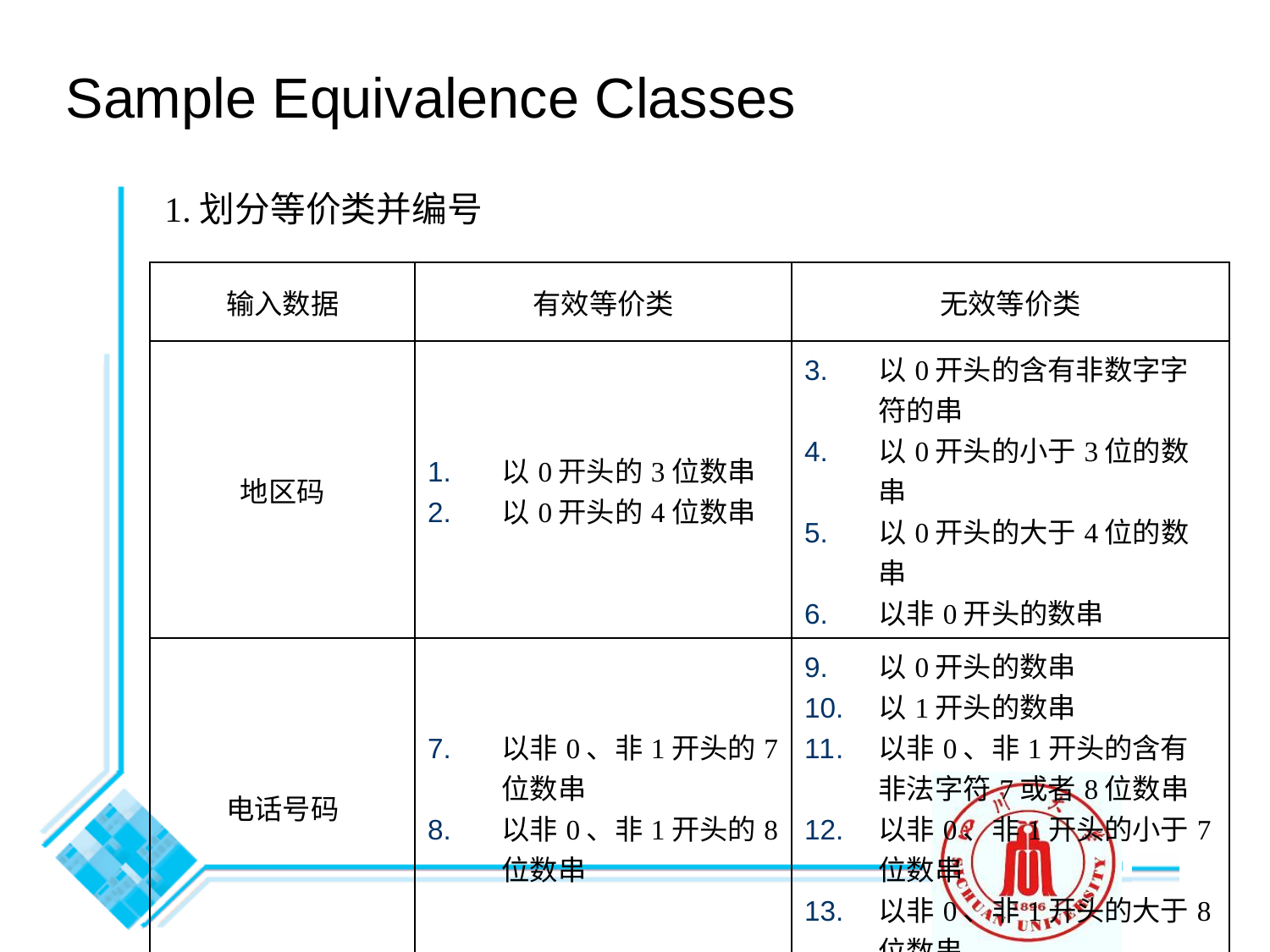

Sample Equivalence Classes
1.划分等价类并编号
| 输入数据 | 有效等价类 | 无效等价类 |
| --- | --- | --- |
| 地区码 | 以0开头的3位数串 以0开头的4位数串 | 以0开头的含有非数字字符的串 以0开头的小于3位的数串 以0开头的大于4位的数串 以非0开头的数串 |
| 电话号码 | 以非0、非1开头的7位数串 以非0、非1开头的8位数串 | 以0开头的数串 以1开头的数串 以非0、非1开头的含有非法字符7或者8位数串 以非0、非1开头的小于7位数串 以非0、非1开头的大于8位数串 |